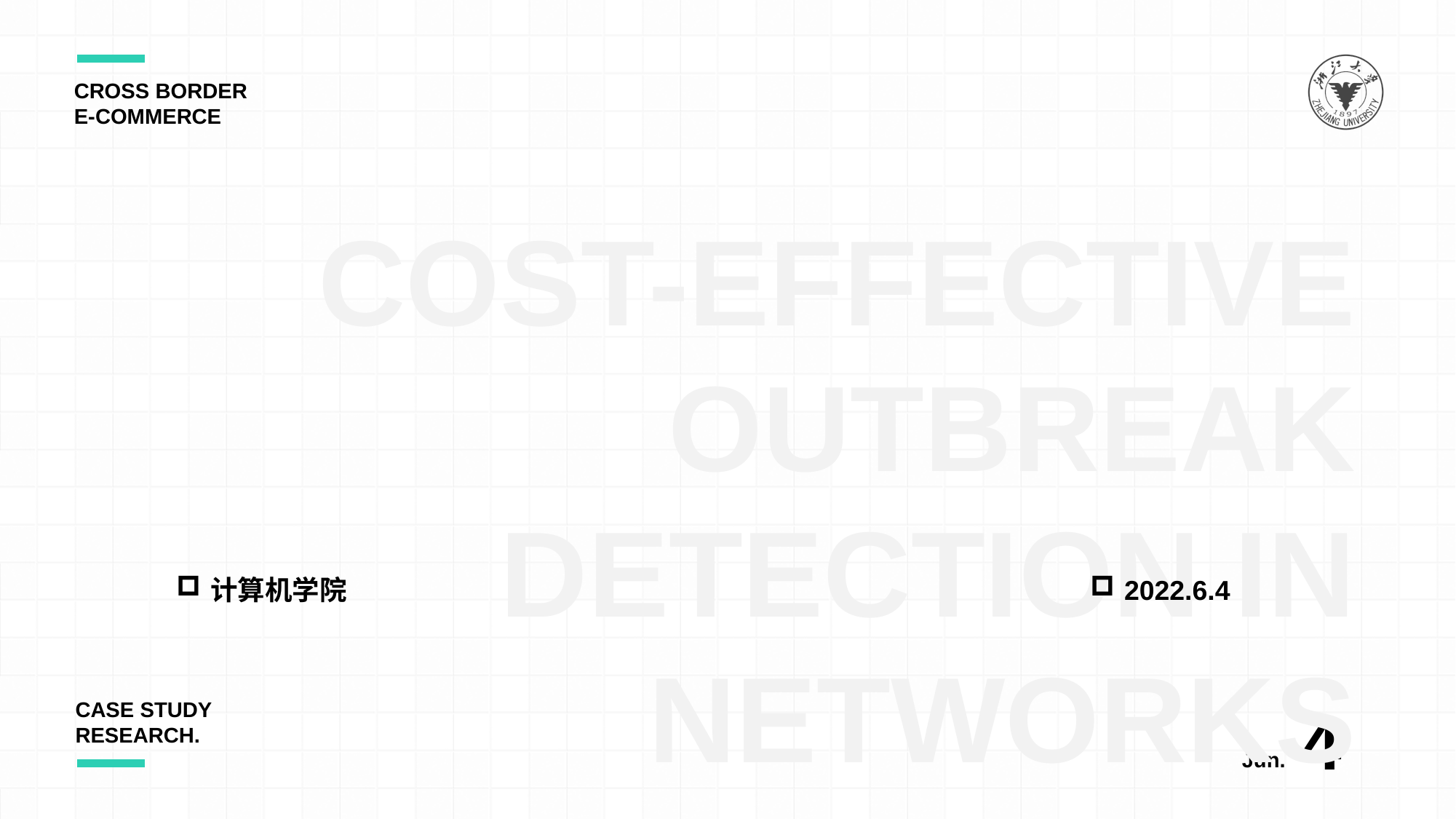

CROSS BORDER
E-COMMERCE
COST-EFFECTIVE OUTBREAK DETECTION IN NETWORKS
计算机学院
2022.6.4
CASE STUDY
RESEARCH.
4
Jun.